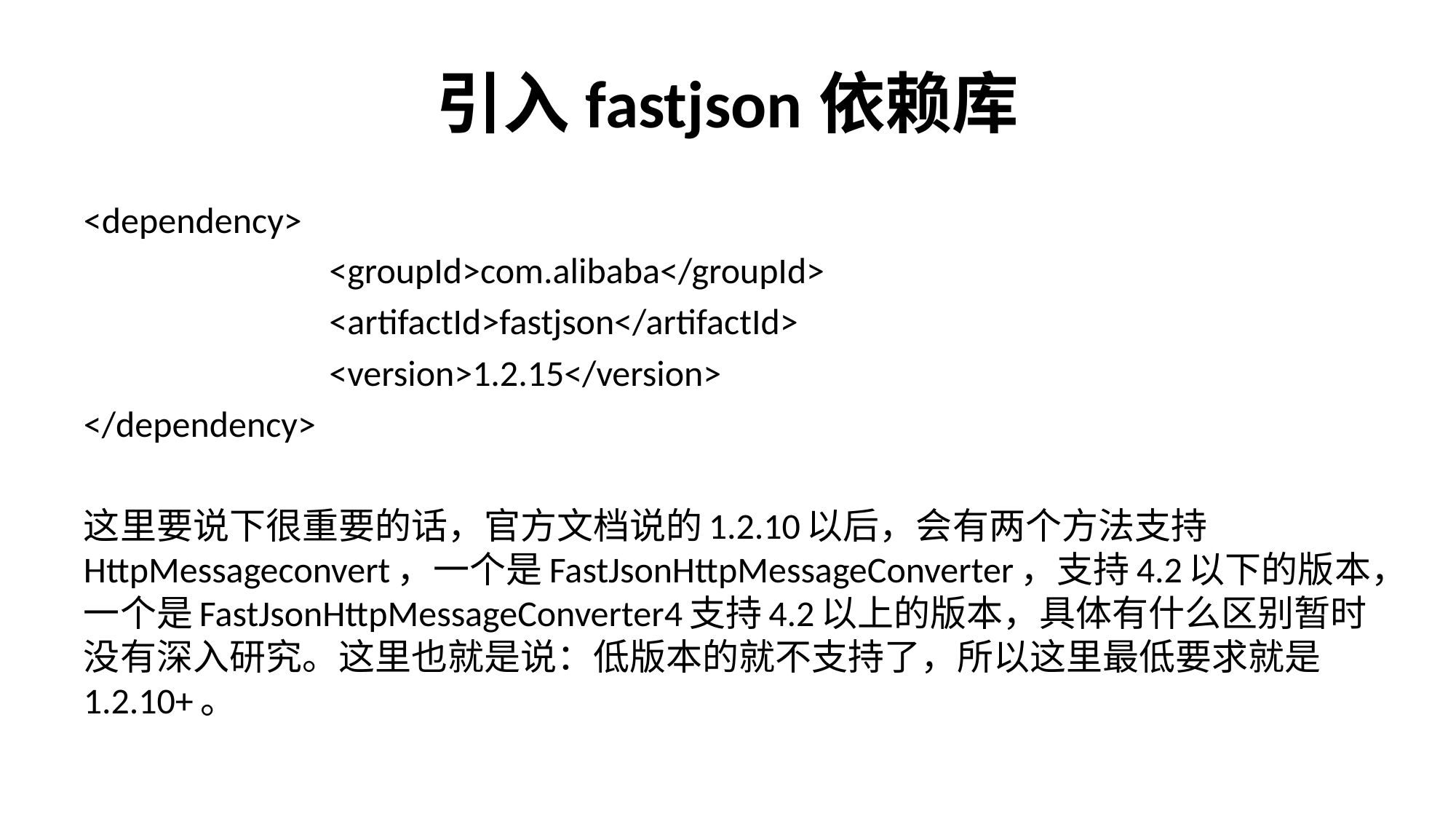

# 引入fastjson依赖库
<dependency>
			<groupId>com.alibaba</groupId>
			<artifactId>fastjson</artifactId>
			<version>1.2.15</version>
</dependency>

这里要说下很重要的话，官方文档说的1.2.10以后，会有两个方法支持HttpMessageconvert，一个是FastJsonHttpMessageConverter，支持4.2以下的版本，一个是FastJsonHttpMessageConverter4支持4.2以上的版本，具体有什么区别暂时没有深入研究。这里也就是说：低版本的就不支持了，所以这里最低要求就是1.2.10+。